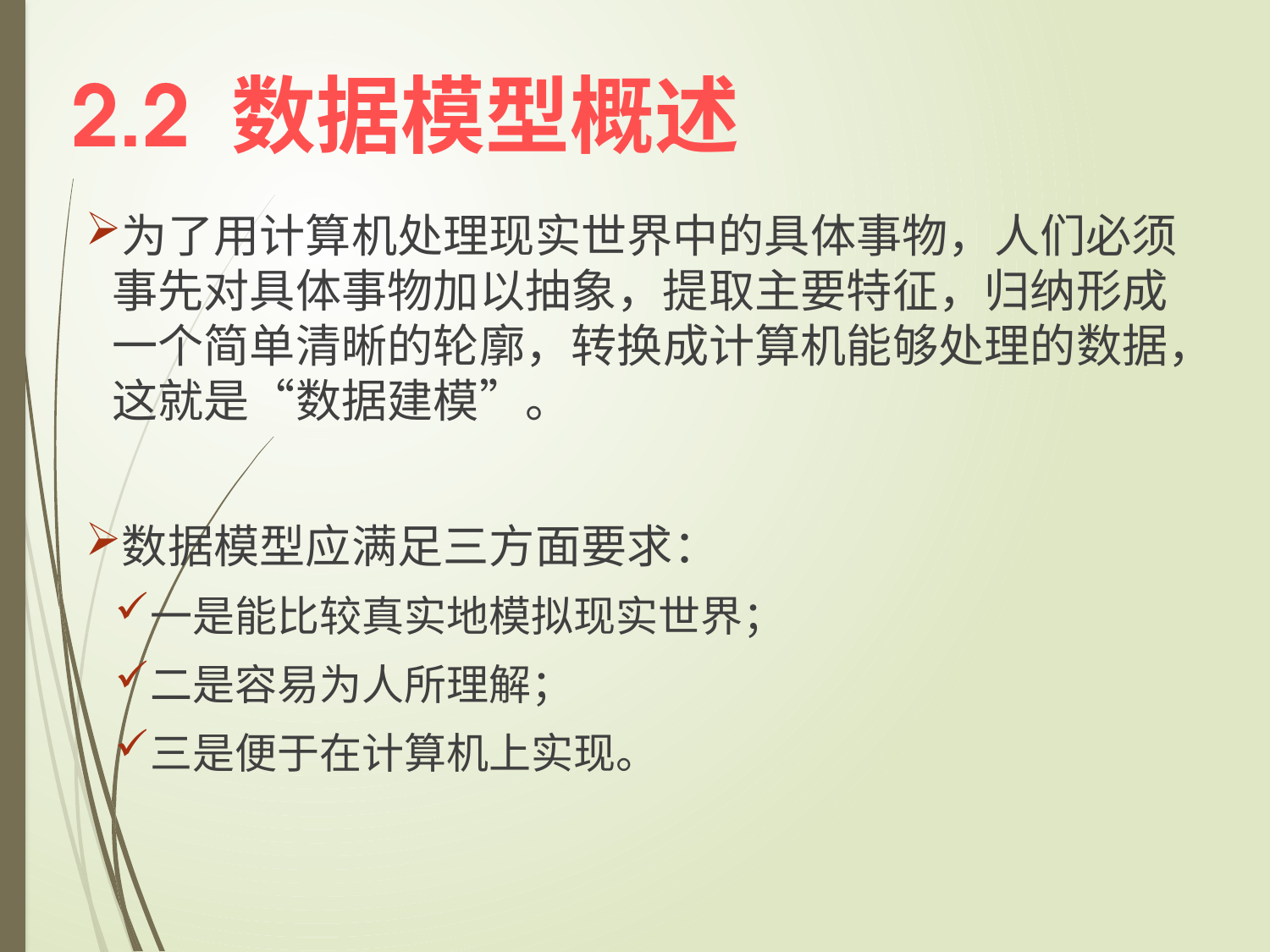

2.2 数据模型概述
为了用计算机处理现实世界中的具体事物，人们必须事先对具体事物加以抽象，提取主要特征，归纳形成一个简单清晰的轮廓，转换成计算机能够处理的数据，这就是“数据建模”。

数据模型应满足三方面要求：
一是能比较真实地模拟现实世界；
二是容易为人所理解；
三是便于在计算机上实现。